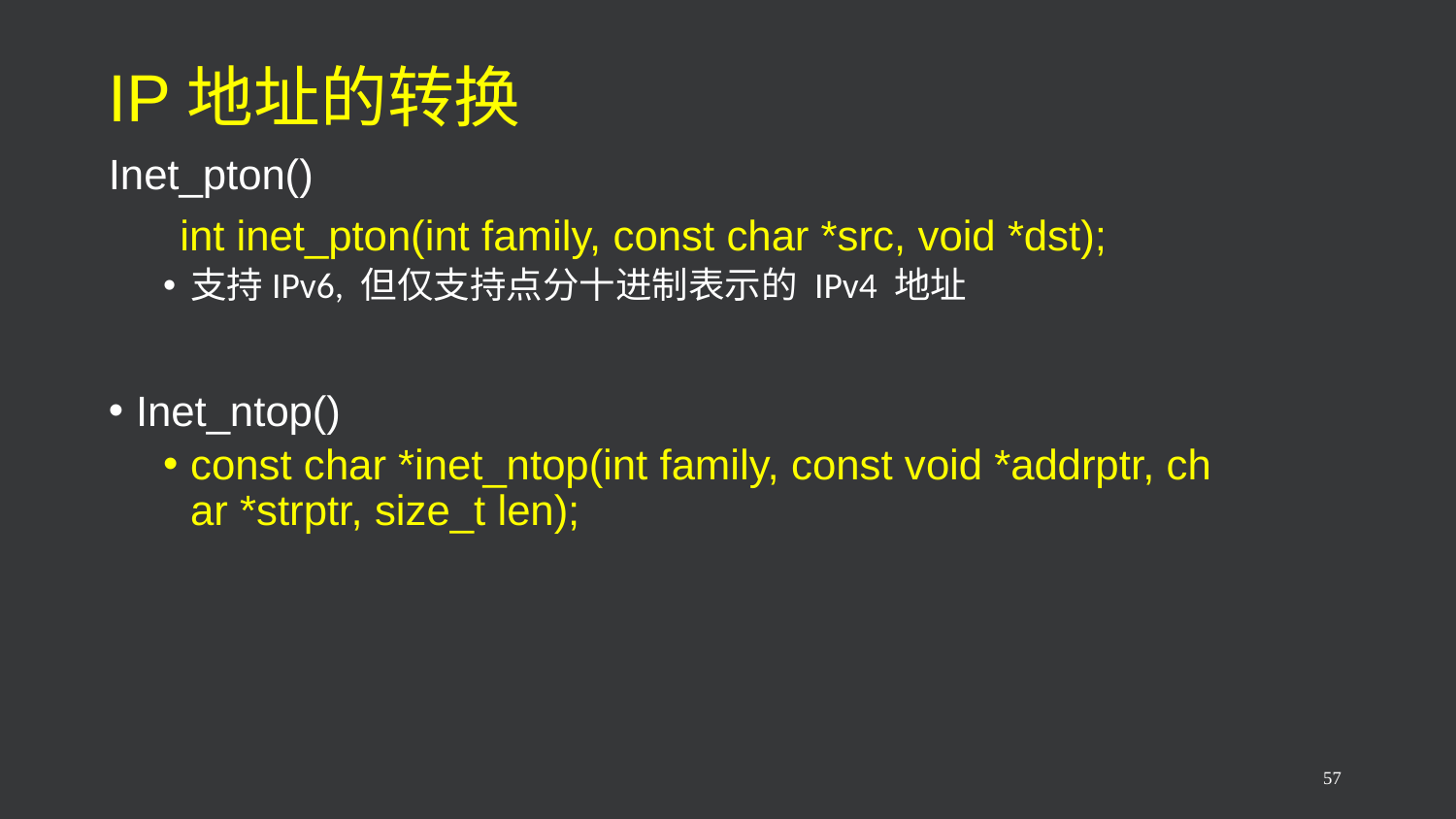

# IP地址的转换
Inet_pton()
      int inet_pton(int family, const char *src, void *dst);
支持IPv6, 但仅支持点分十进制表示的 IPv4 地址

Inet_ntop()
const char *inet_ntop(int family, const void *addrptr, char *strptr, size_t len);

57